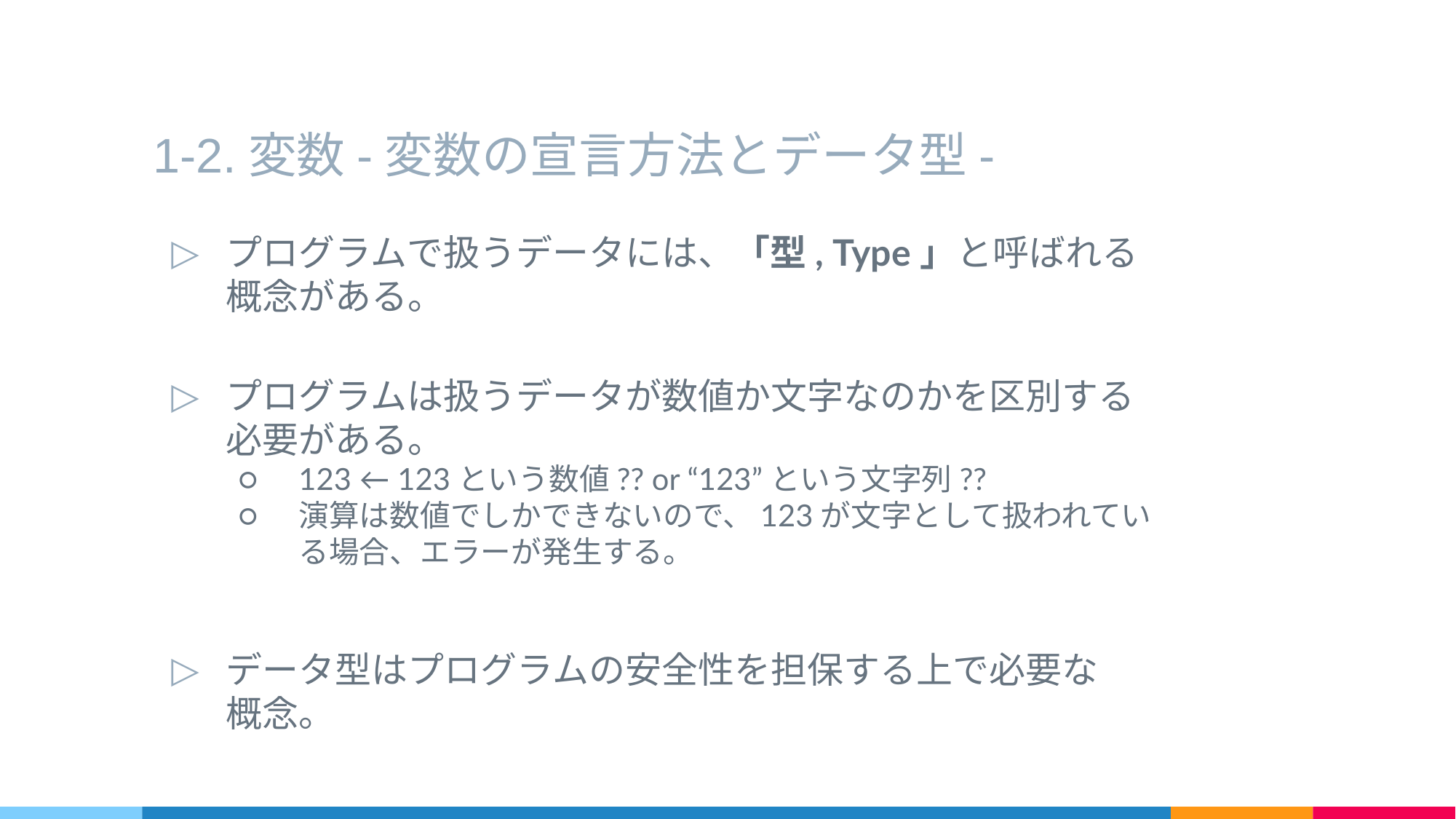

# 1-2.変数-変数の宣言方法とデータ型-
プログラムで扱うデータには、「型, Type」と呼ばれる概念がある。

プログラムは扱うデータが数値か文字なのかを区別する必要がある。
123 ← 123という数値?? or “123”という文字列??
演算は数値でしかできないので、123が文字として扱われている場合、エラーが発生する。

データ型はプログラムの安全性を担保する上で必要な　概念。